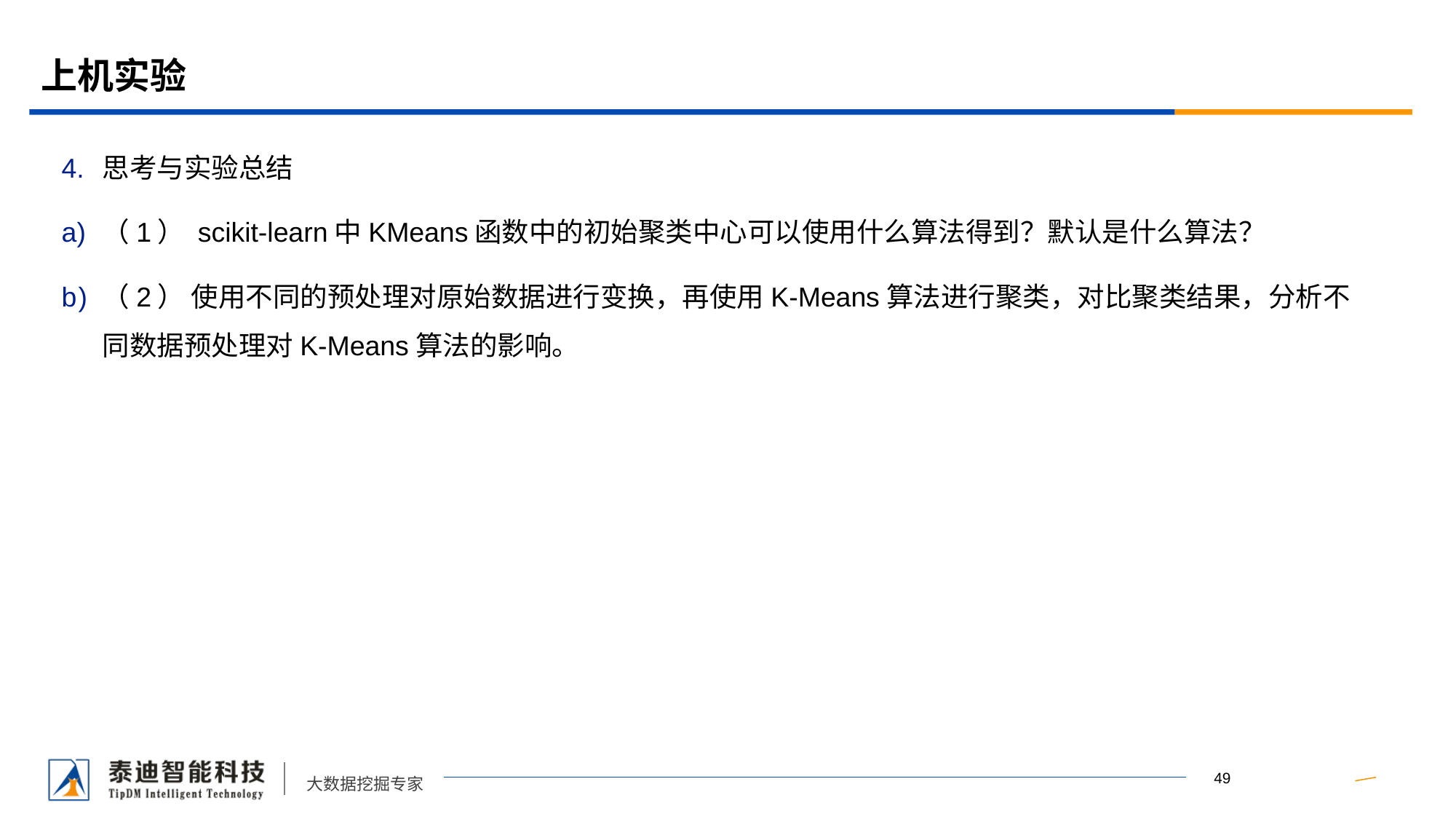

# 上机实验
思考与实验总结
（1） scikit-learn中KMeans函数中的初始聚类中心可以使用什么算法得到？默认是什么算法？
（2） 使用不同的预处理对原始数据进行变换，再使用K-Means算法进行聚类，对比聚类结果，分析不同数据预处理对K-Means算法的影响。